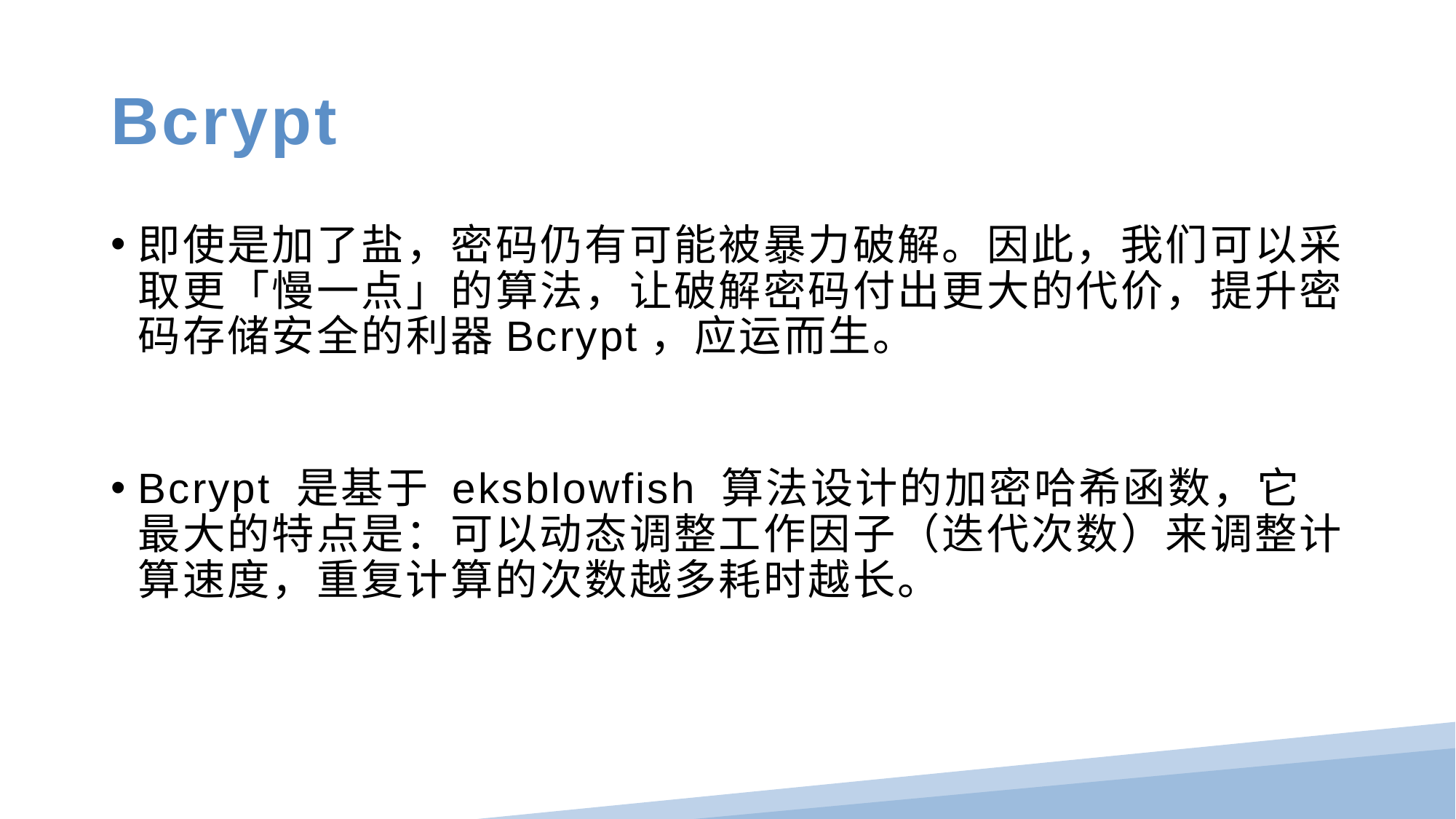

Bcrypt
即使是加了盐，密码仍有可能被暴力破解。因此，我们可以采取更「慢一点」的算法，让破解密码付出更大的代价，提升密码存储安全的利器Bcrypt，应运而生。

Bcrypt 是基于 eksblowfish 算法设计的加密哈希函数，它最大的特点是：可以动态调整工作因子（迭代次数）来调整计算速度，重复计算的次数越多耗时越长。